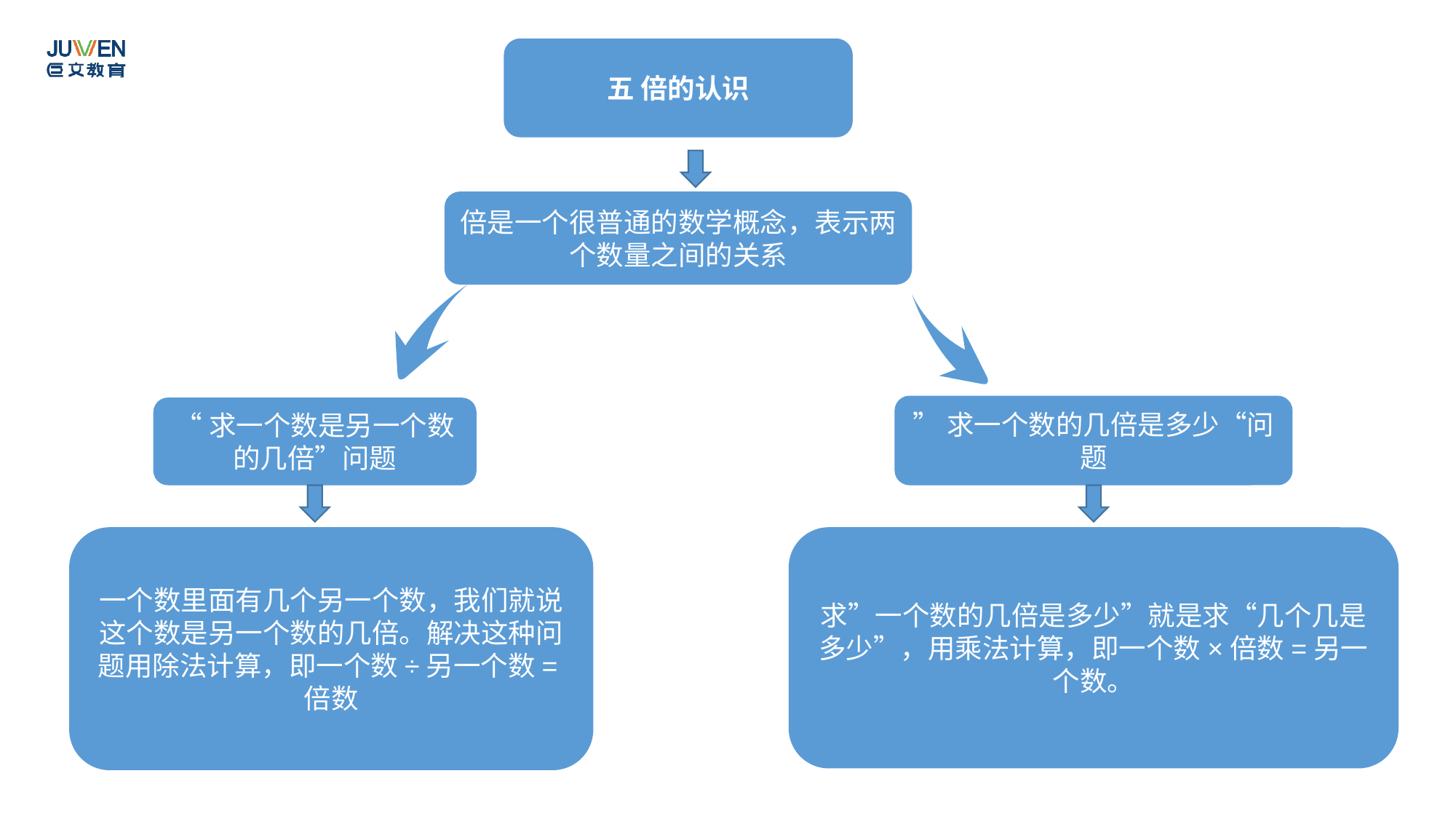

五 倍的认识

倍是一个很普通的数学概念，表示两个数量之间的关系

”求一个数的几倍是多少“问题
“求一个数是另一个数的几倍”问题

一个数里面有几个另一个数，我们就说这个数是另一个数的几倍。解决这种问题用除法计算，即一个数÷另一个数=倍数
求”一个数的几倍是多少”就是求“几个几是多少”，用乘法计算，即一个数×倍数=另一个数。